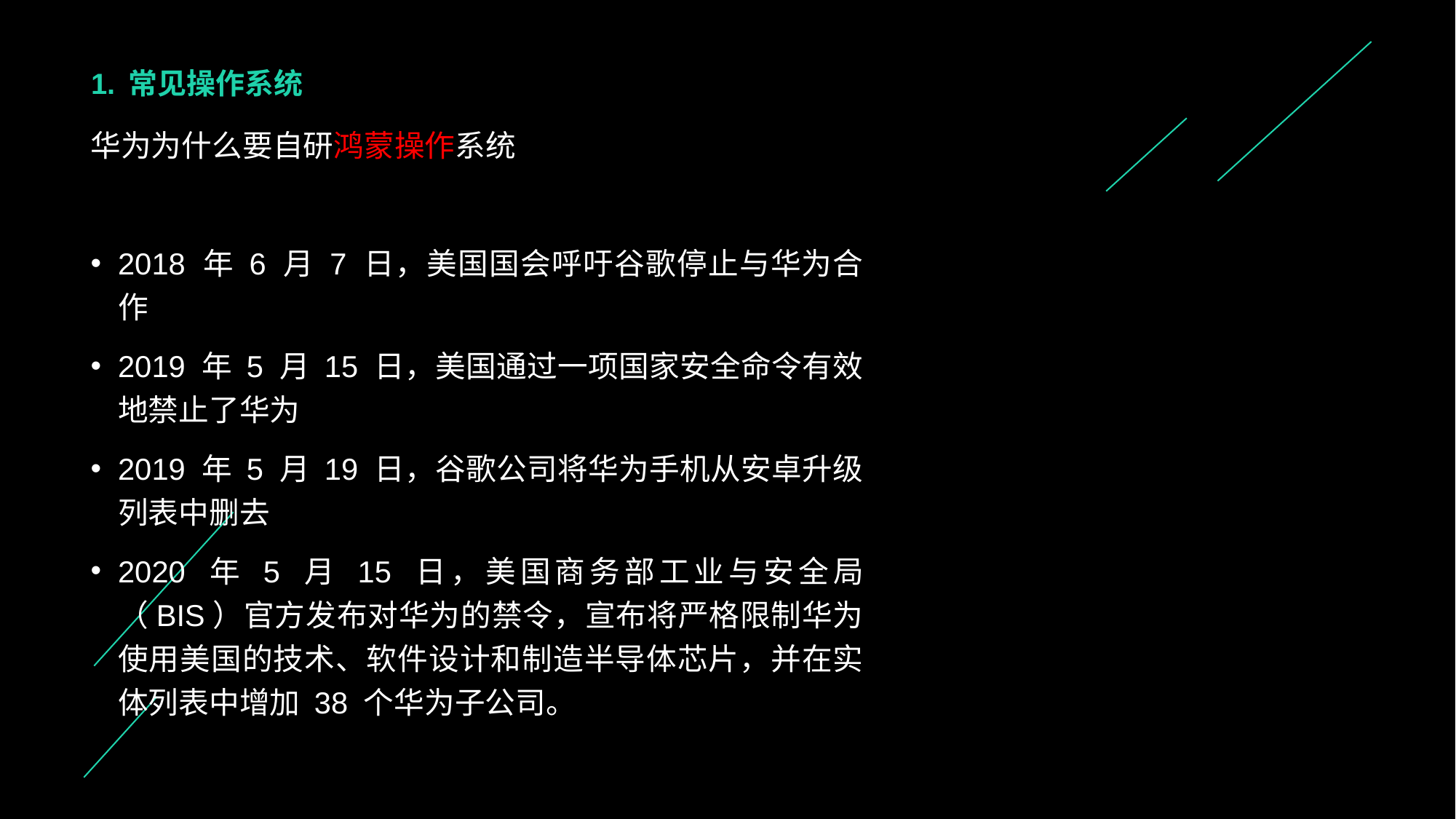

# 1. 常见操作系统
华为为什么要自研鸿蒙操作系统

2018 年 6 月 7 日，美国国会呼吁谷歌停止与华为合作
2019 年 5 月 15 日，美国通过一项国家安全命令有效地禁止了华为
2019 年 5 月 19 日，谷歌公司将华为手机从安卓升级列表中删去
2020 年 5 月 15 日，美国商务部工业与安全局（BIS）官方发布对华为的禁令，宣布将严格限制华为使用美国的技术、软件设计和制造半导体芯片，并在实体列表中增加 38 个华为子公司。